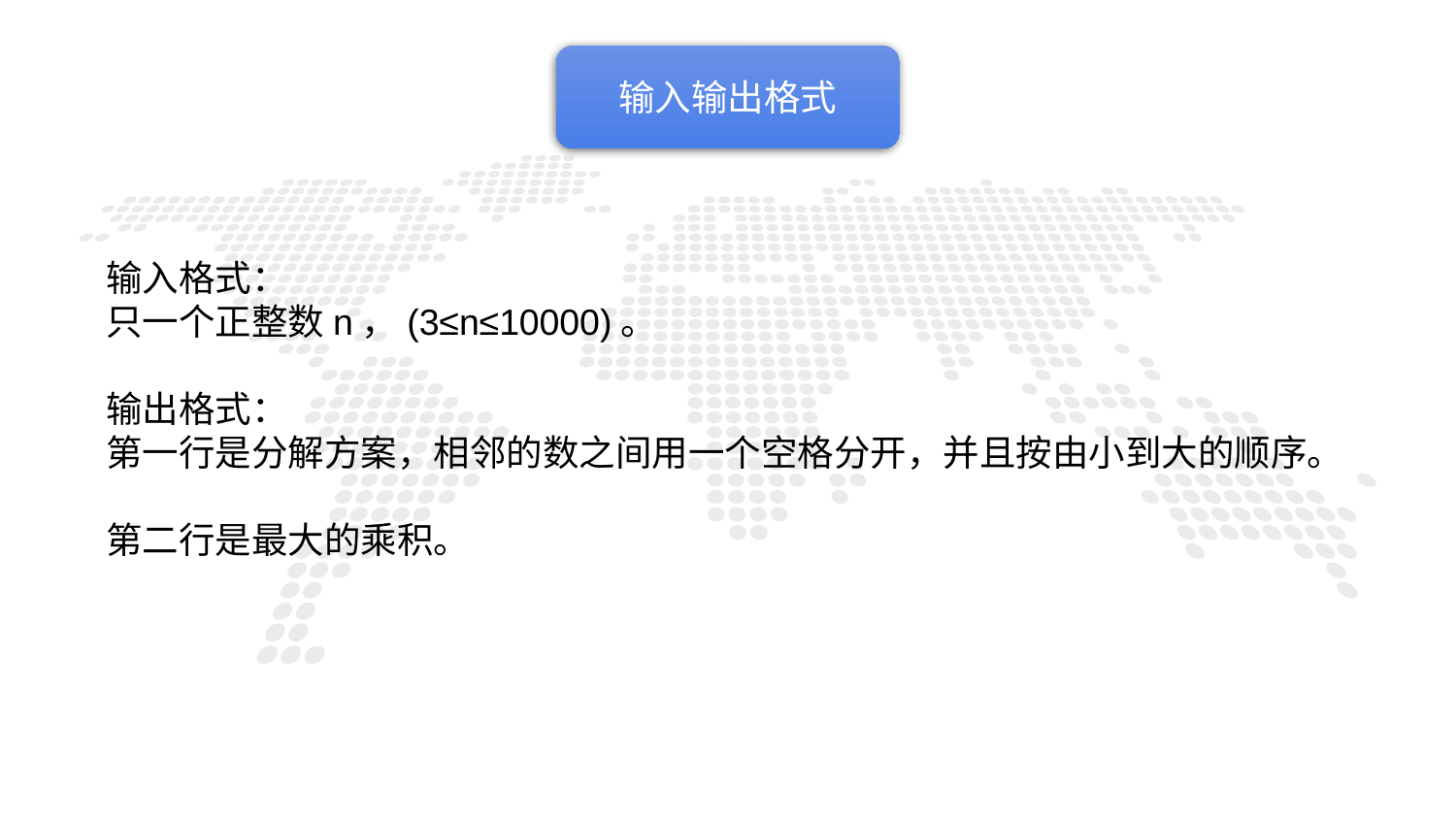

输入输出格式
输入格式：
只一个正整数n，(3≤n≤10000)。

输出格式：
第一行是分解方案，相邻的数之间用一个空格分开，并且按由小到大的顺序。

第二行是最大的乘积。